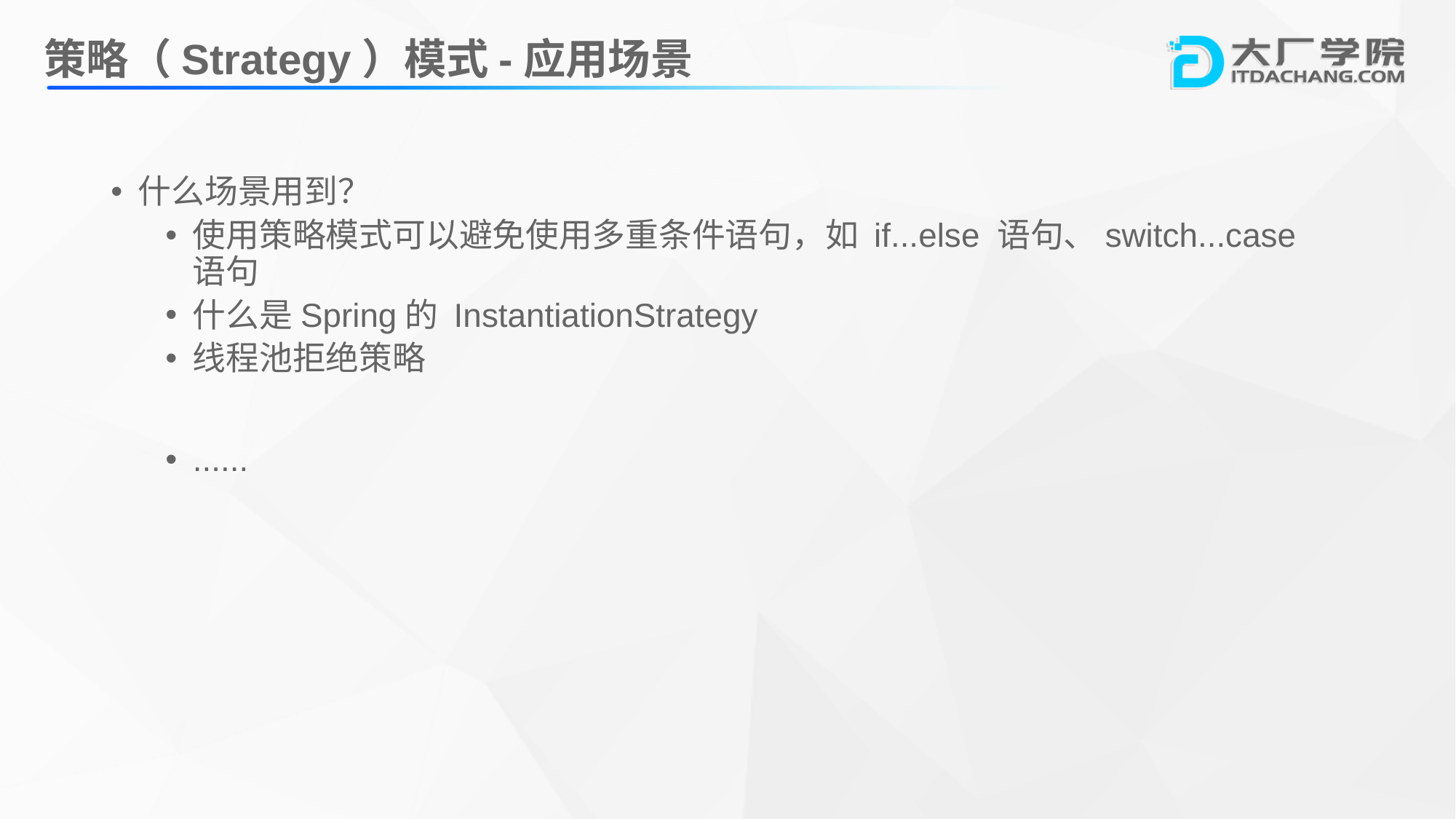

# 策略（Strategy）模式-应用场景
什么场景用到？
使用策略模式可以避免使用多重条件语句，如 if...else 语句、switch...case 语句
什么是Spring的 InstantiationStrategy
线程池拒绝策略

......